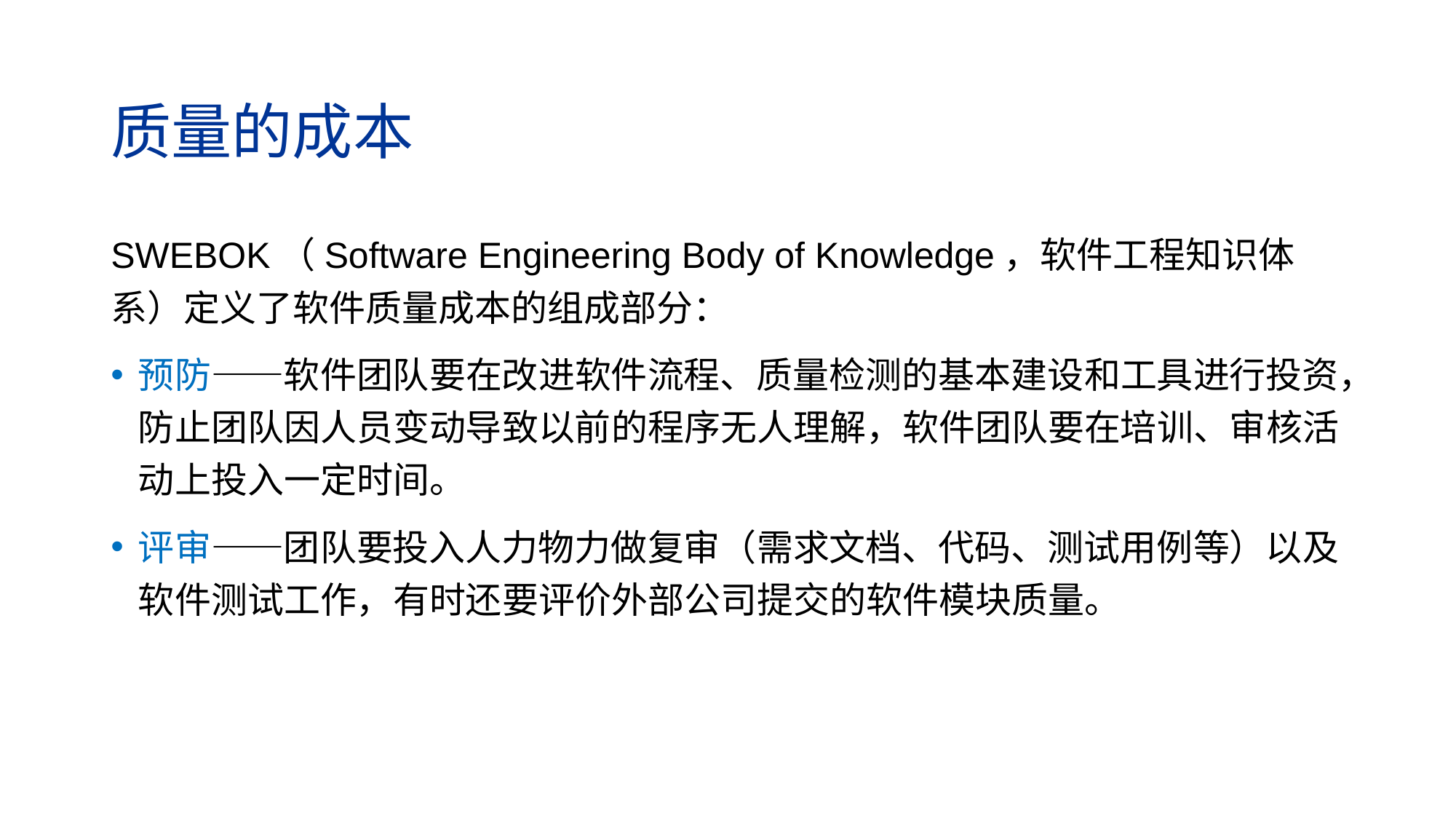

# 质量的成本
SWEBOK（Software Engineering Body of Knowledge，软件工程知识体系）定义了软件质量成本的组成部分：
预防——软件团队要在改进软件流程、质量检测的基本建设和工具进行投资，防止团队因人员变动导致以前的程序无人理解，软件团队要在培训、审核活动上投入一定时间。
评审——团队要投入人力物力做复审（需求文档、代码、测试用例等）以及软件测试工作，有时还要评价外部公司提交的软件模块质量。